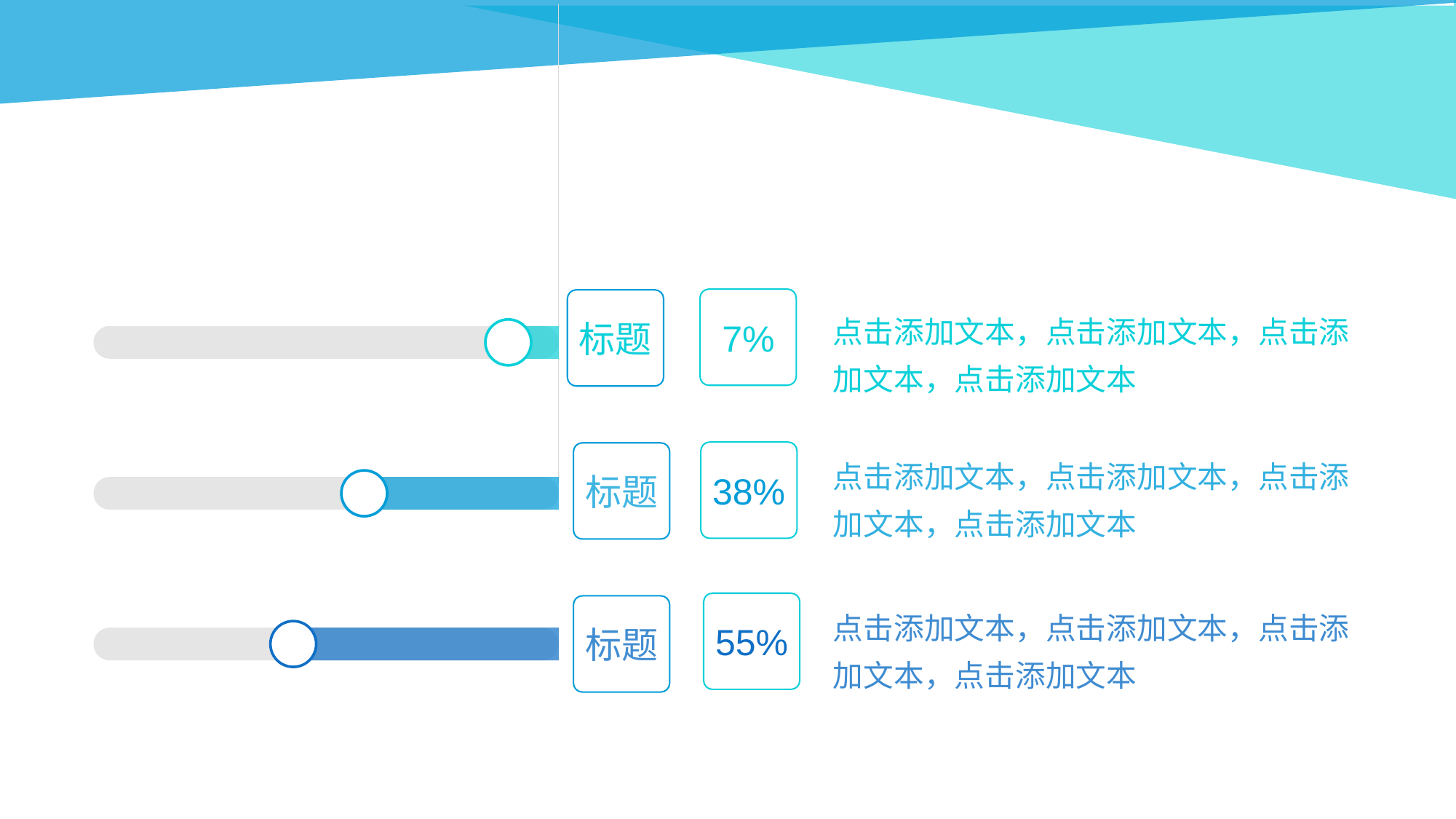

点击添加文本，点击添加文本，点击添加文本，点击添加文本

7%

标题

点击添加文本，点击添加文本，点击添加文本，点击添加文本

38%
标题

点击添加文本，点击添加文本，点击添加文本，点击添加文本

55%
1
标题